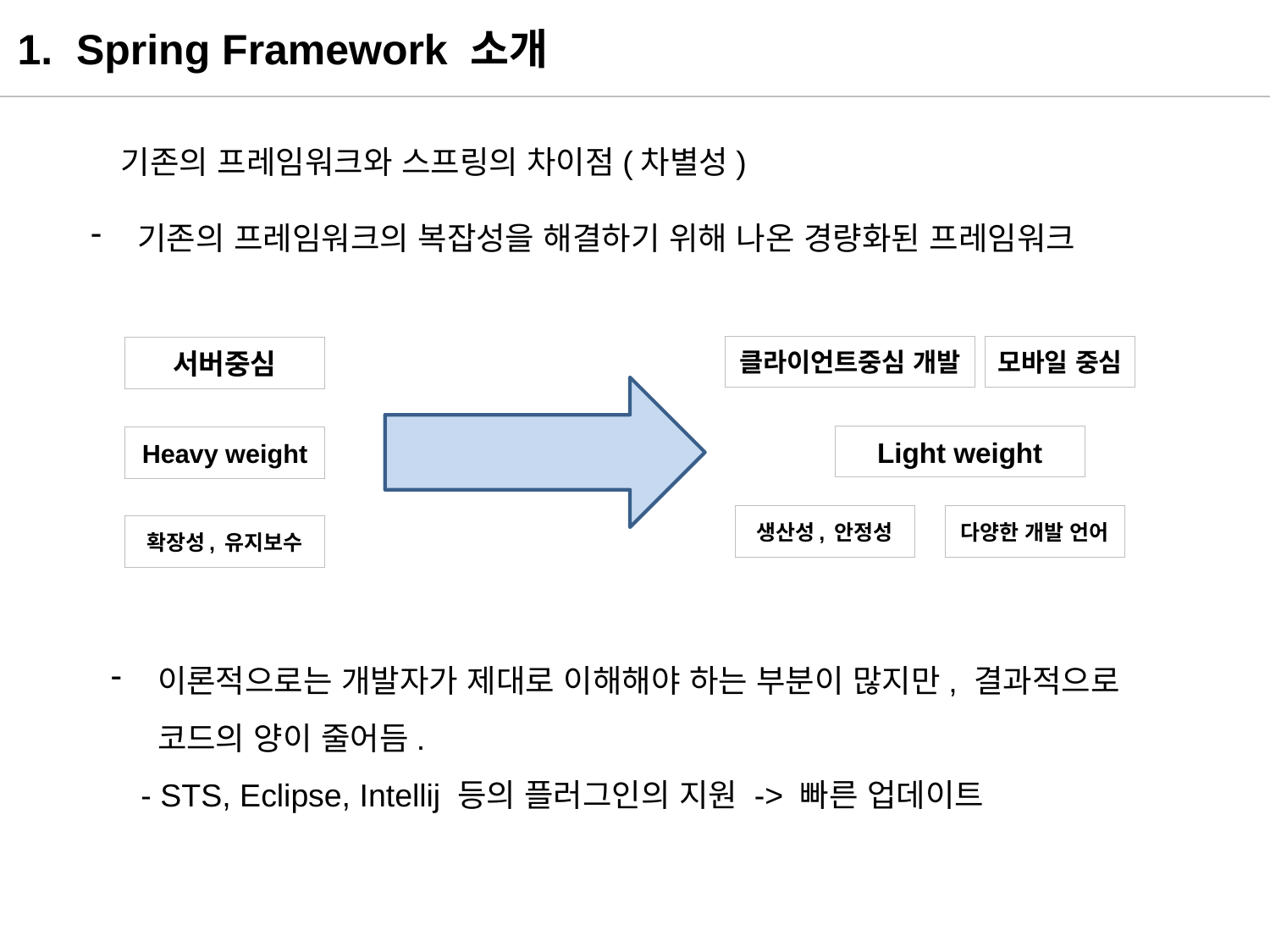

1.  Spring Framework 소개
기존의 프레임워크와 스프링의 차이점(차별성)

 기존의 프레임워크의 복잡성을 해결하기 위해 나온 경량화된 프레임워크

클라이언트중심 개발
모바일 중심
서버중심

Light weight
Heavy weight
생산성, 안정성
다양한 개발 언어
확장성, 유지보수
 이론적으로는 개발자가 제대로 이해해야 하는 부분이 많지만, 결과적으로
 코드의 양이 줄어듬.
- STS, Eclipse, Intellij 등의 플러그인의 지원 -> 빠른 업데이트